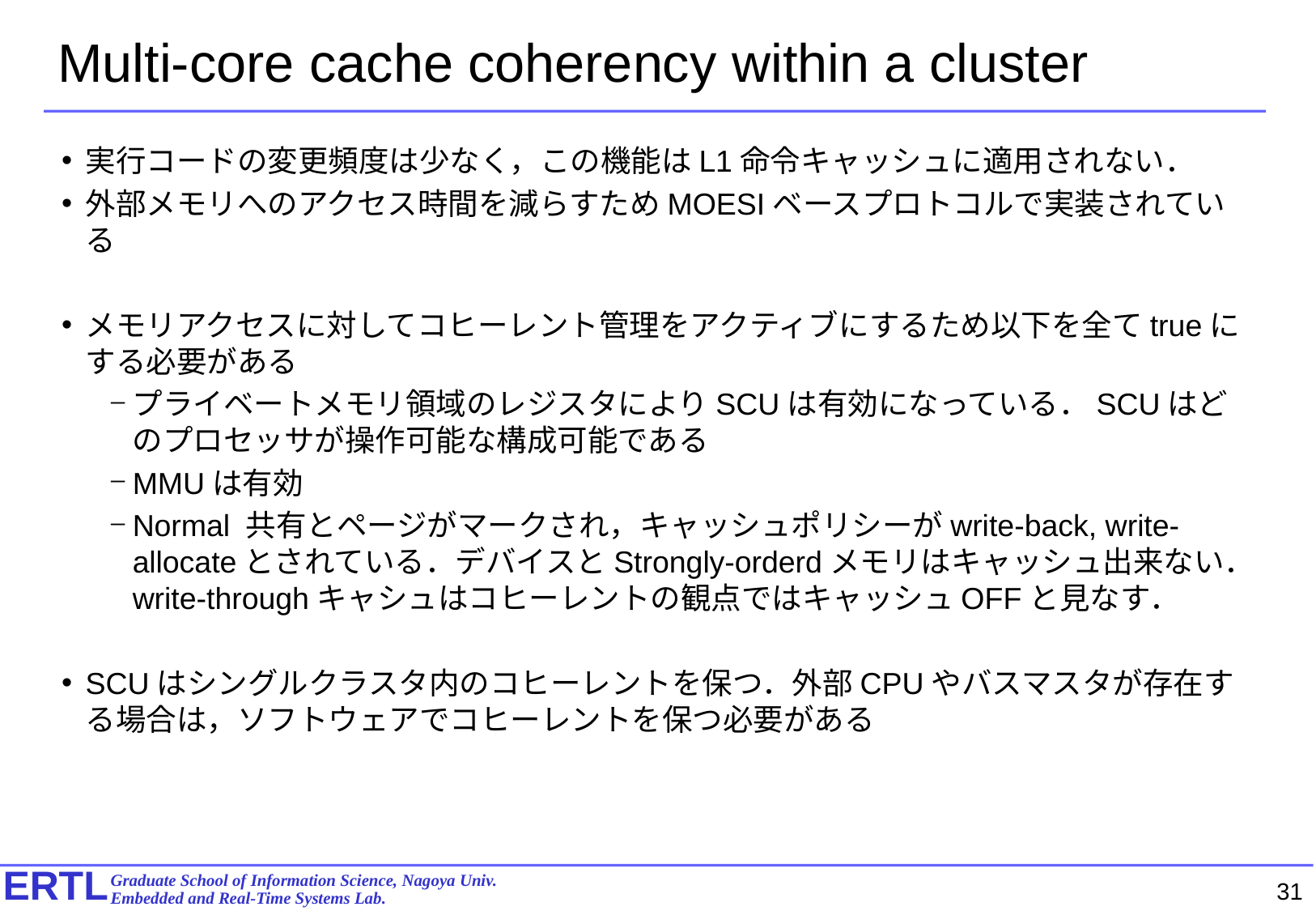

# Multi-core cache coherency within a cluster
実行コードの変更頻度は少なく，この機能はL1命令キャッシュに適用されない．
外部メモリへのアクセス時間を減らすためMOESIベースプロトコルで実装されている

メモリアクセスに対してコヒーレント管理をアクティブにするため以下を全てtrueにする必要がある
プライベートメモリ領域のレジスタによりSCUは有効になっている．SCUはどのプロセッサが操作可能な構成可能である
MMUは有効
Normal 共有とページがマークされ，キャッシュポリシーがwrite-back, write-allocateとされている．デバイスとStrongly-orderdメモリはキャッシュ出来ない．write-throughキャシュはコヒーレントの観点ではキャッシュOFFと見なす．

SCUはシングルクラスタ内のコヒーレントを保つ．外部CPUやバスマスタが存在する場合は，ソフトウェアでコヒーレントを保つ必要がある
31